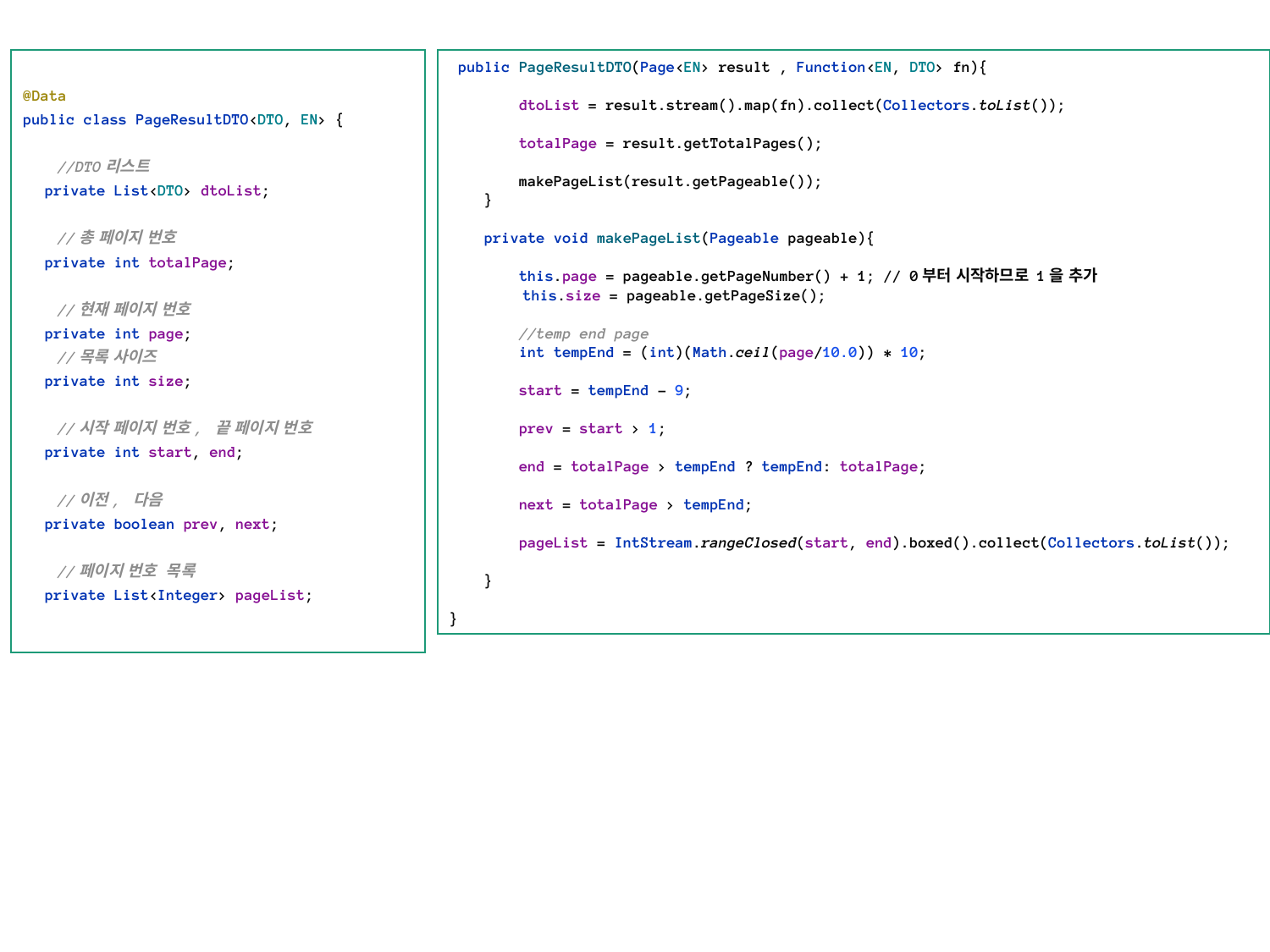

@Data
public class PageResultDTO<DTO, EN> {
    //DTO리스트
    private List<DTO> dtoList;
    //총 페이지 번호
    private int totalPage;
    //현재 페이지 번호
    private int page;
    //목록 사이즈
    private int size;
    //시작 페이지 번호, 끝 페이지 번호
    private int start, end;
    //이전, 다음
    private boolean prev, next;
    //페이지 번호  목록
    private List<Integer> pageList;
 public PageResultDTO(Page<EN> result , Function<EN, DTO> fn){
        dtoList = result.stream().map(fn).collect(Collectors.toList());
        totalPage = result.getTotalPages();
        makePageList(result.getPageable());
    }
    private void makePageList(Pageable pageable){
        this.page = pageable.getPageNumber() + 1; // 0부터 시작하므로 1을 추가
        this.size = pageable.getPageSize();
        //temp end page
        int tempEnd = (int)(Math.ceil(page/10.0)) * 10;
        start = tempEnd - 9;
        prev = start > 1;
        end = totalPage > tempEnd ? tempEnd: totalPage;
        next = totalPage > tempEnd;
        pageList = IntStream.rangeClosed(start, end).boxed().collect(Collectors.toList());
    }
}